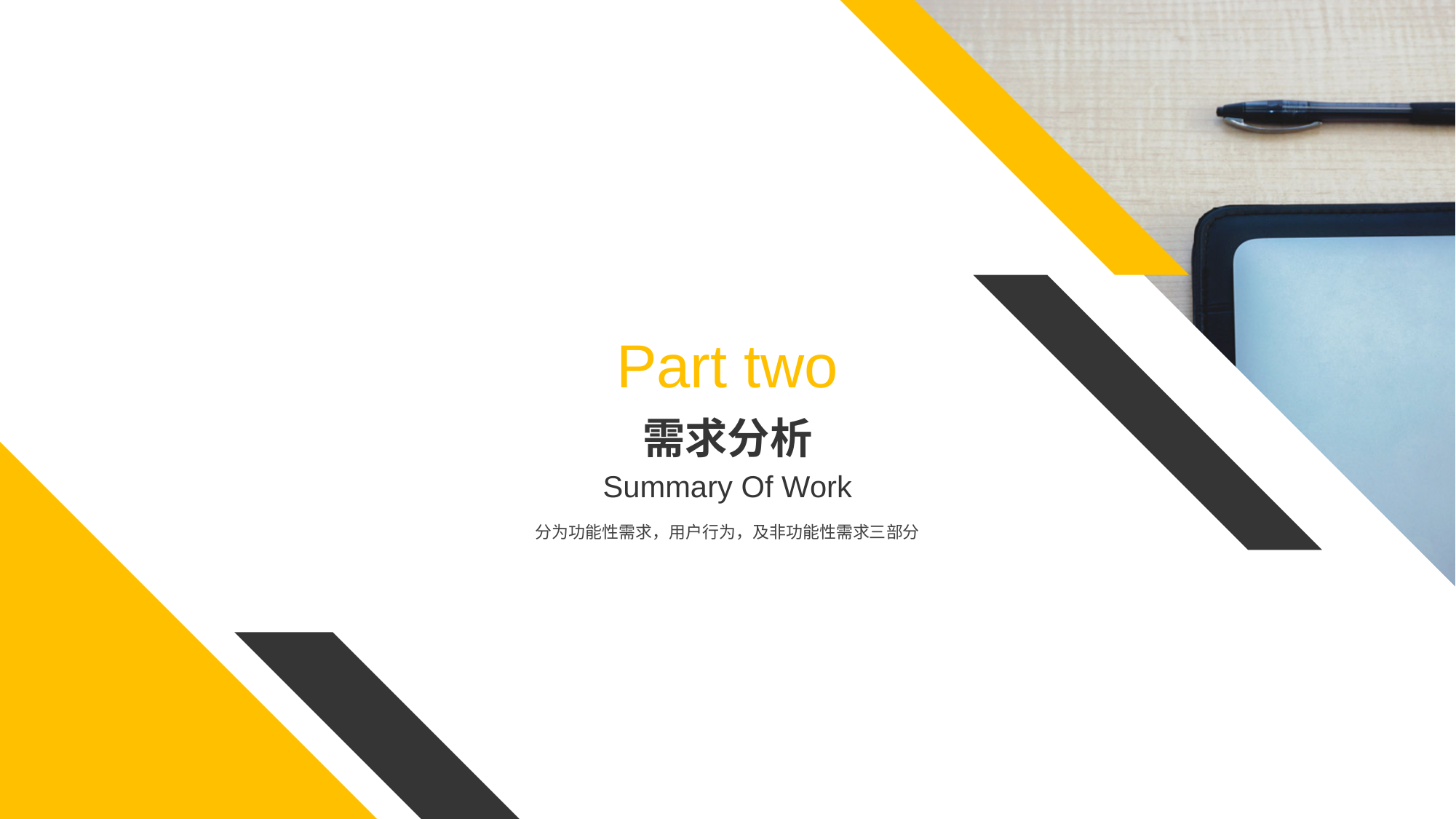

Part two
需求分析

Summary Of Work
分为功能性需求，用户行为，及非功能性需求三部分